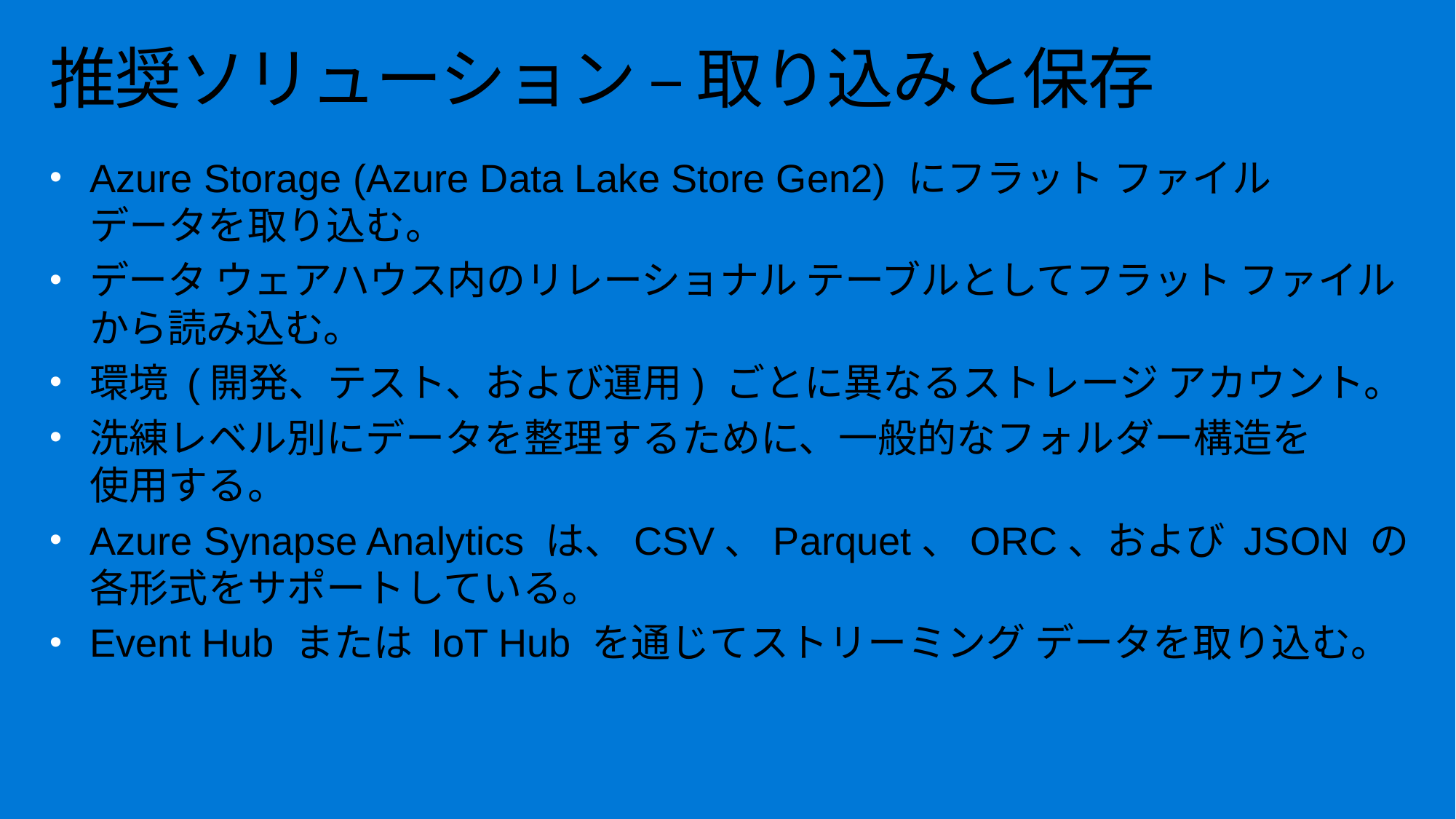

# 推奨ソリューション – 取り込みと保存
Azure Storage (Azure Data Lake Store Gen2) にフラット ファイル
データを取り込む。
データ ウェアハウス内のリレーショナル テーブルとしてフラット ファイルから読み込む。
環境 (開発、テスト、および運用) ごとに異なるストレージ アカウント。
洗練レベル別にデータを整理するために、一般的なフォルダー構造を
使用する。
Azure Synapse Analytics は、CSV、Parquet、ORC、および JSON の
各形式をサポートしている。
Event Hub または IoT Hub を通じてストリーミング データを取り込む。